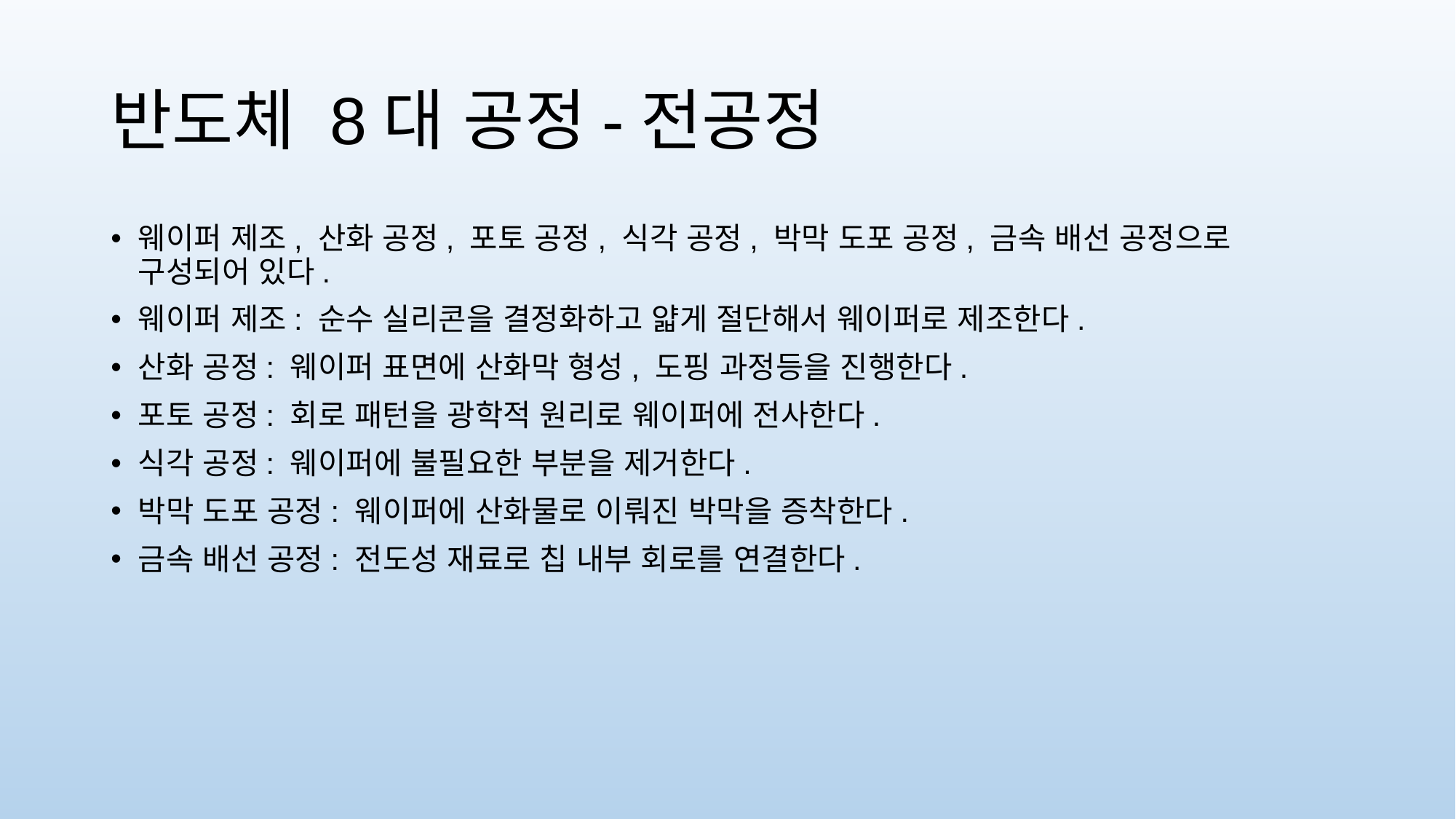

# 반도체 8대 공정-전공정
웨이퍼 제조, 산화 공정, 포토 공정, 식각 공정, 박막 도포 공정, 금속 배선 공정으로 구성되어 있다.
웨이퍼 제조: 순수 실리콘을 결정화하고 얇게 절단해서 웨이퍼로 제조한다.
산화 공정: 웨이퍼 표면에 산화막 형성, 도핑 과정등을 진행한다.
포토 공정: 회로 패턴을 광학적 원리로 웨이퍼에 전사한다.
식각 공정: 웨이퍼에 불필요한 부분을 제거한다.
박막 도포 공정: 웨이퍼에 산화물로 이뤄진 박막을 증착한다.
금속 배선 공정: 전도성 재료로 칩 내부 회로를 연결한다.